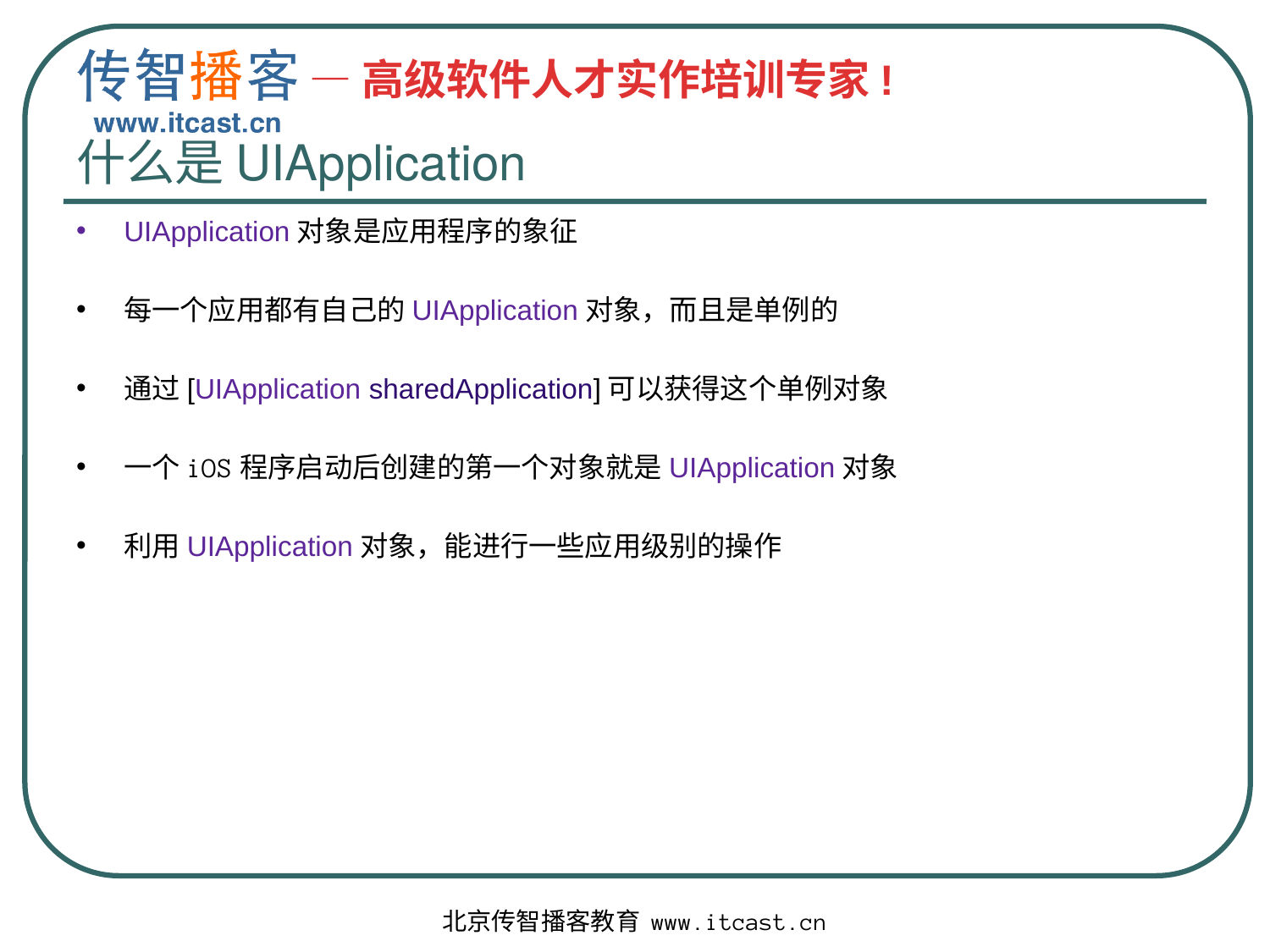

# 什么是UIApplication
UIApplication对象是应用程序的象征

每一个应用都有自己的UIApplication对象，而且是单例的

通过[UIApplication sharedApplication]可以获得这个单例对象

一个iOS程序启动后创建的第一个对象就是UIApplication对象

利用UIApplication对象，能进行一些应用级别的操作